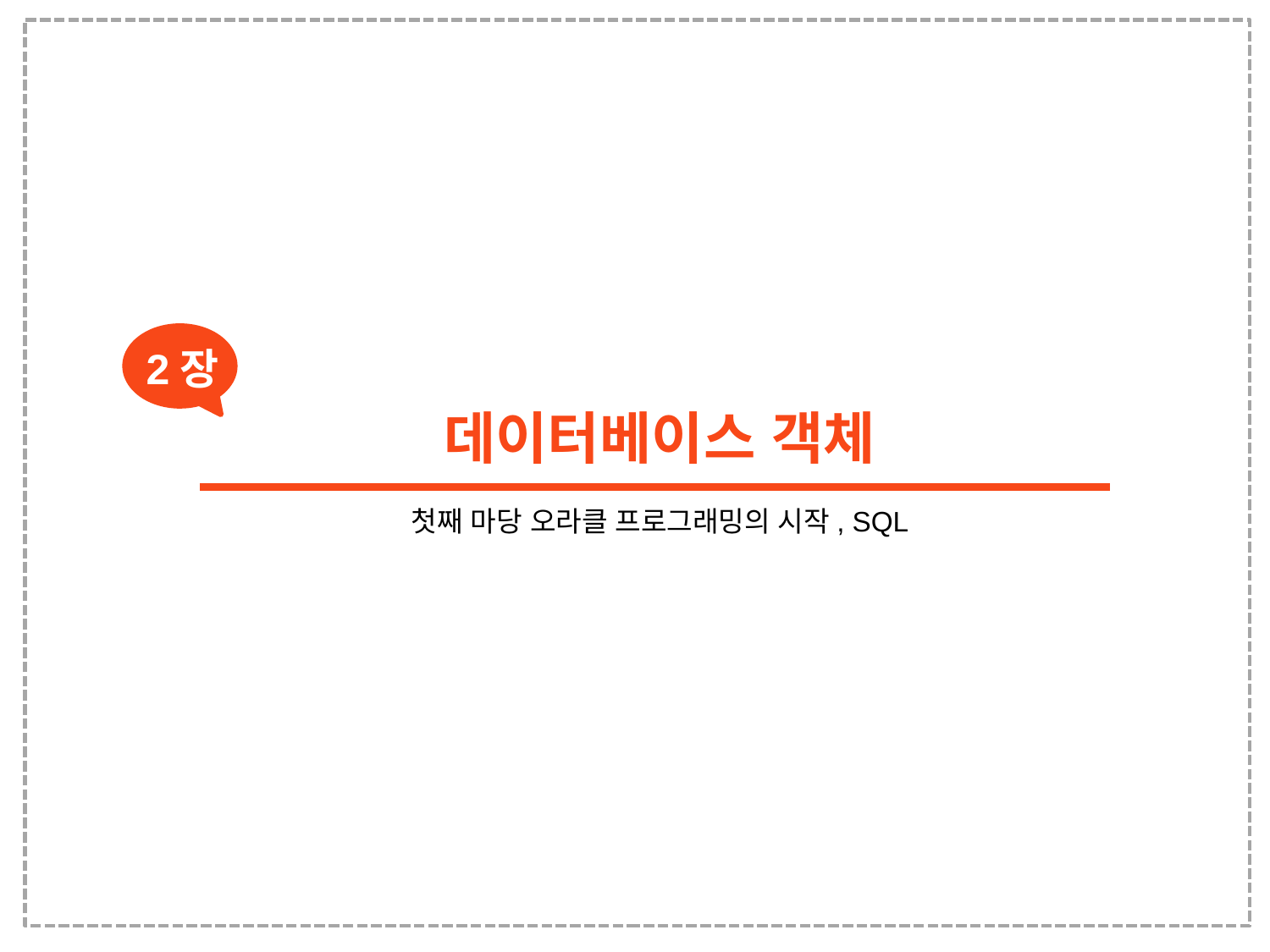

2장
데이터베이스 객체
첫째 마당 오라클 프로그래밍의 시작, SQL